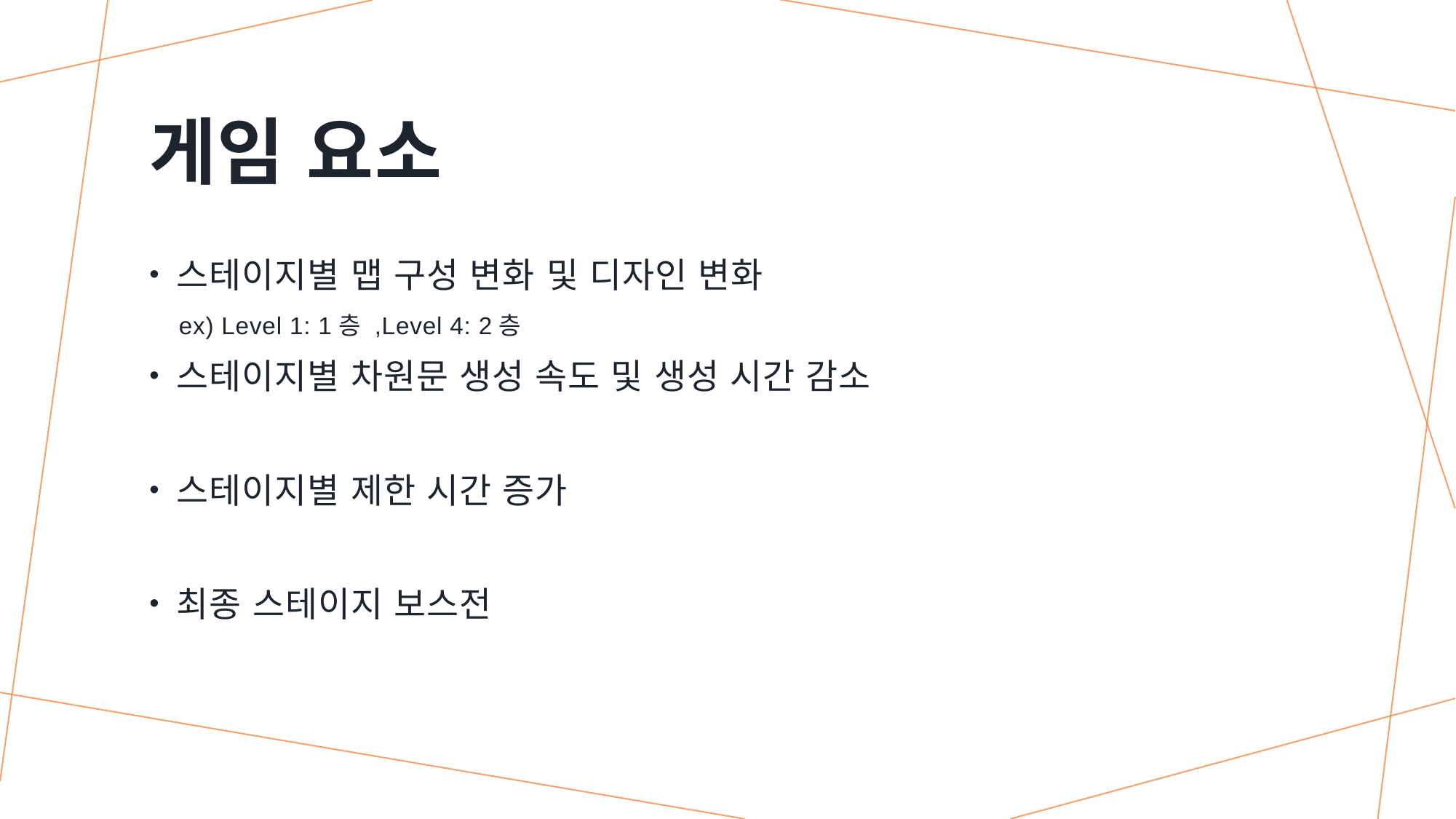

# 게임 요소
스테이지별 맵 구성 변화 및 디자인 변화
    ex) Level 1: 1층 ,Level 4: 2층
스테이지별 차원문 생성 속도 및 생성 시간 감소

스테이지별 제한 시간 증가

최종 스테이지 보스전